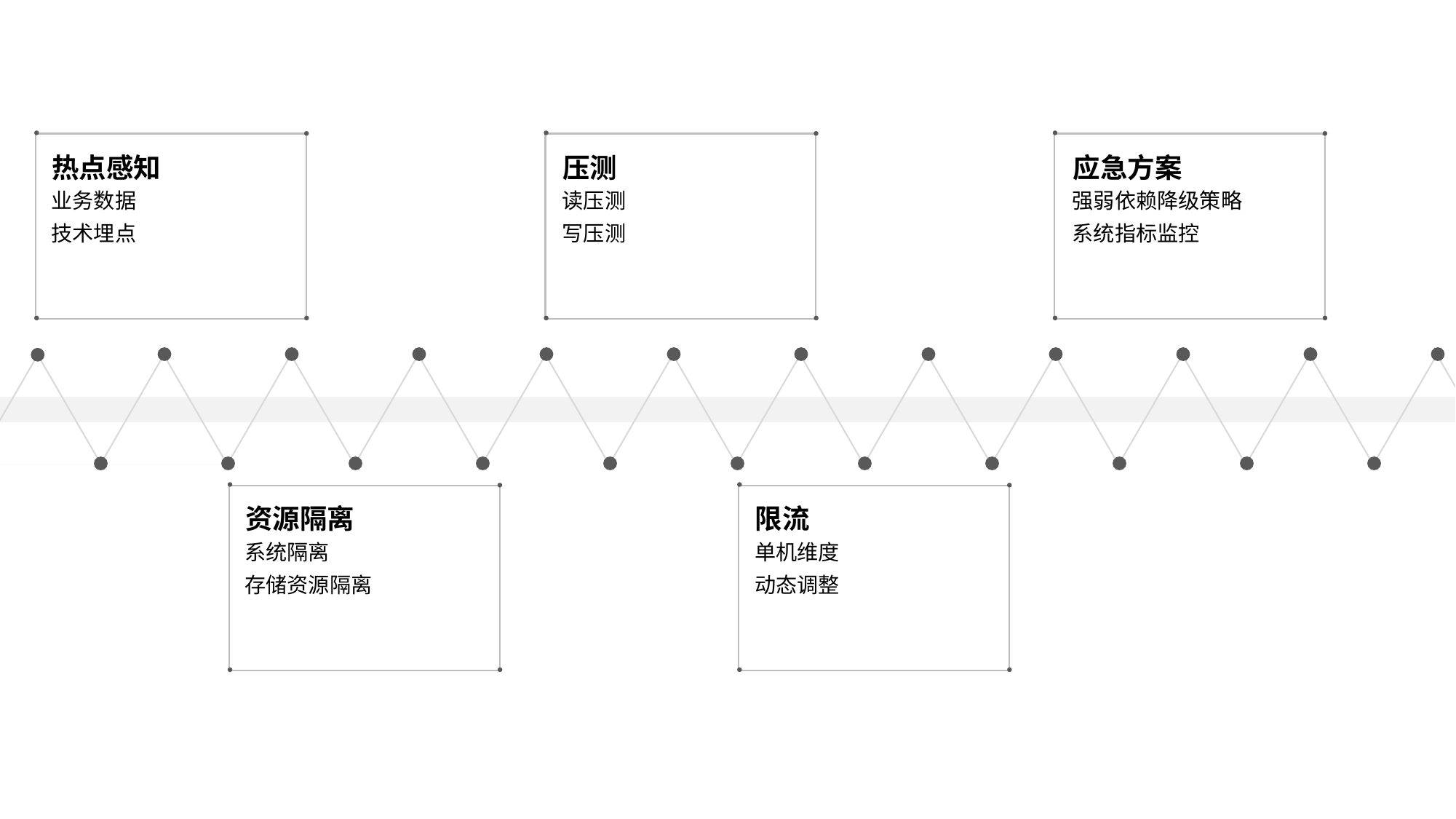

热点感知
压测
应急方案
业务数据
技术埋点
读压测
写压测
强弱依赖降级策略
系统指标监控

资源隔离
限流
系统隔离
存储资源隔离
单机维度
动态调整